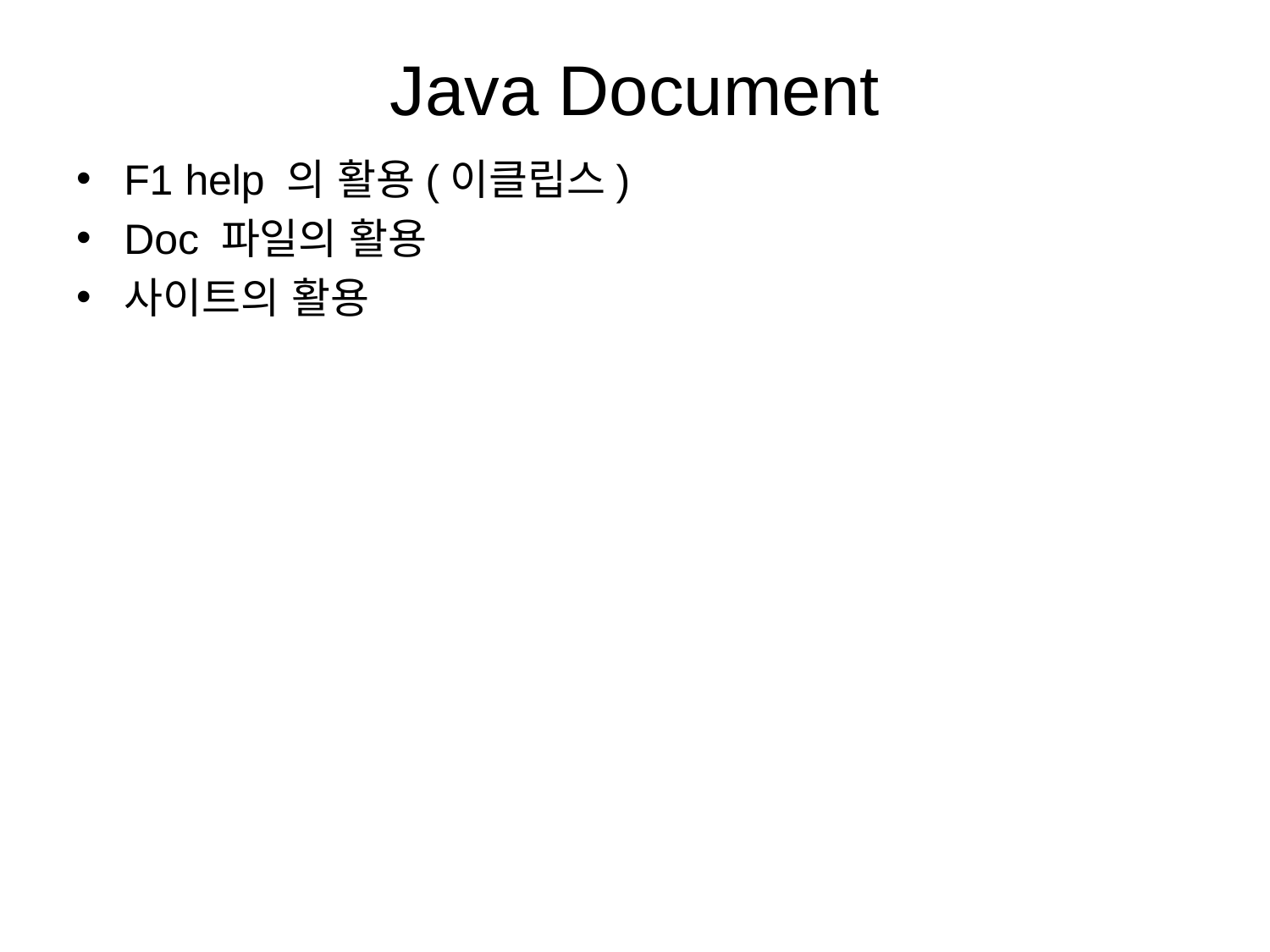

# Java Document
F1 help 의 활용(이클립스)
Doc 파일의 활용
사이트의 활용